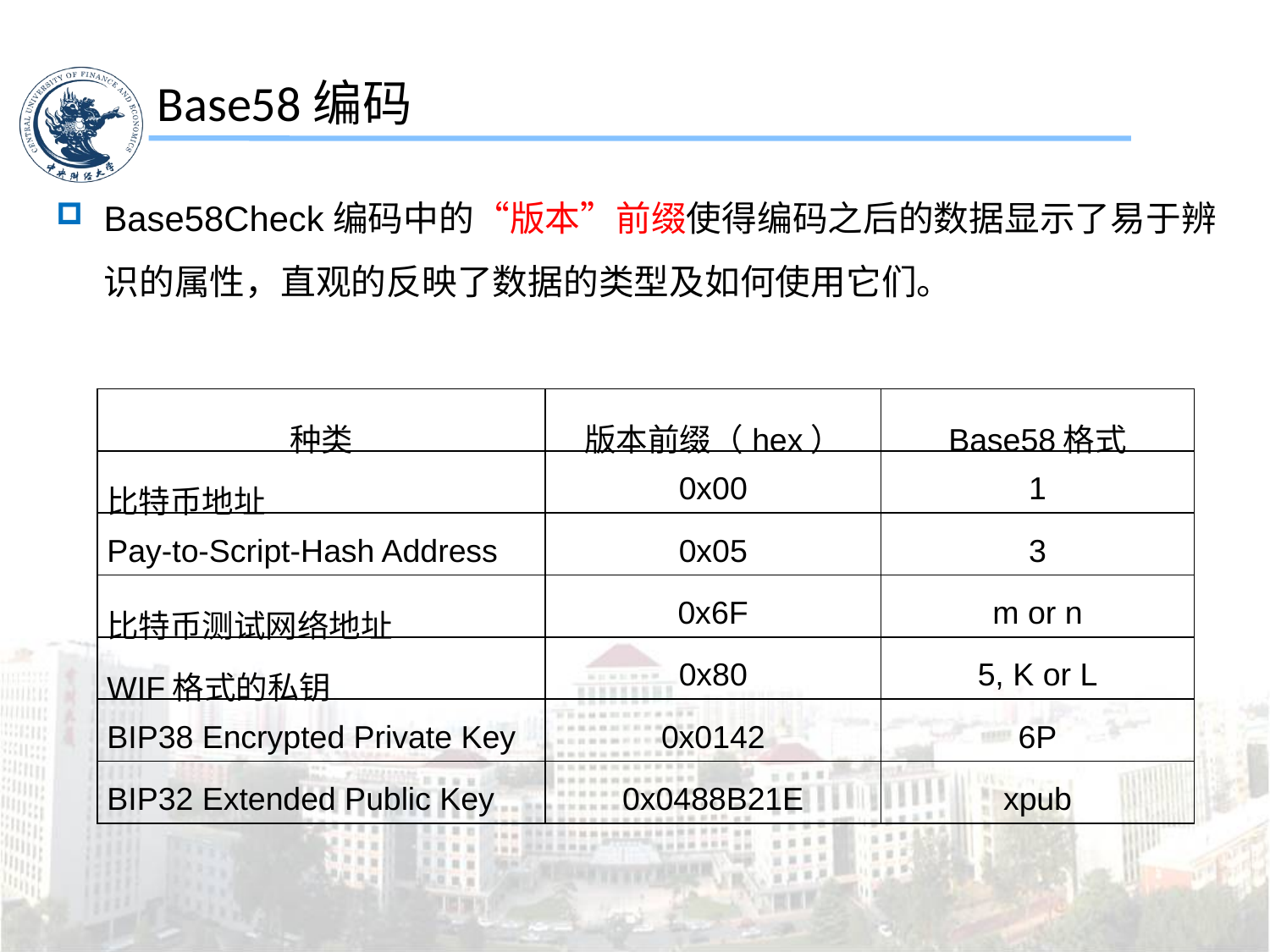

Base58编码
Base58Check编码中的“版本”前缀使得编码之后的数据显示了易于辨识的属性，直观的反映了数据的类型及如何使用它们。

| 种类 | 版本前缀（hex） | Base58格式 |
| --- | --- | --- |
| 比特币地址 | 0x00 | 1 |
| Pay-to-Script-Hash Address | 0x05 | 3 |
| 比特币测试网络地址 | 0x6F | m or n |
| WIF格式的私钥 | 0x80 | 5, K or L |
| BIP38 Encrypted Private Key | 0x0142 | 6P |
| BIP32 Extended Public Key | 0x0488B21E | xpub |